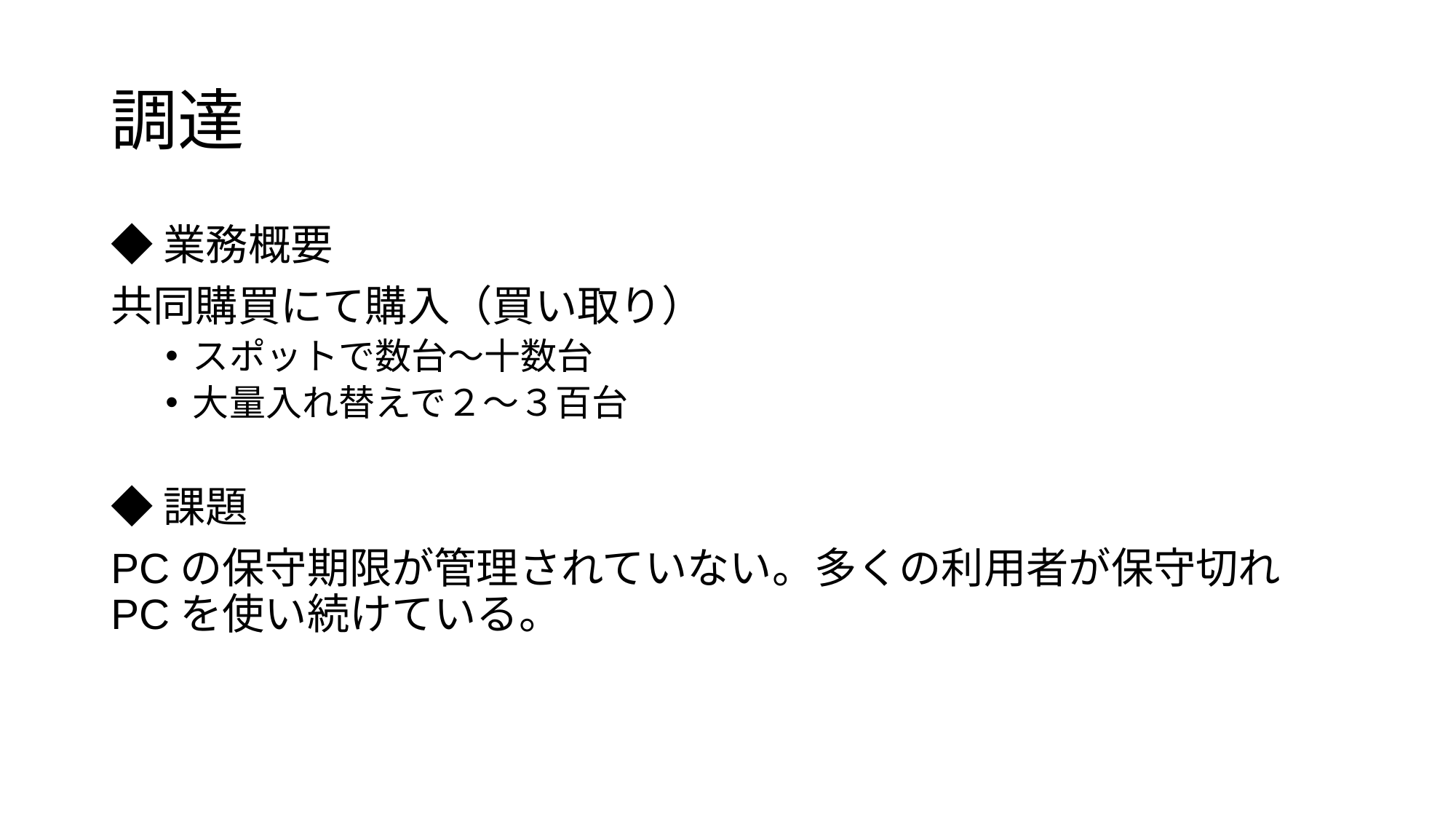

# 調達
◆業務概要
共同購買にて購入（買い取り）
スポットで数台～十数台
大量入れ替えで２～３百台

◆課題
PCの保守期限が管理されていない。多くの利用者が保守切れPCを使い続けている。